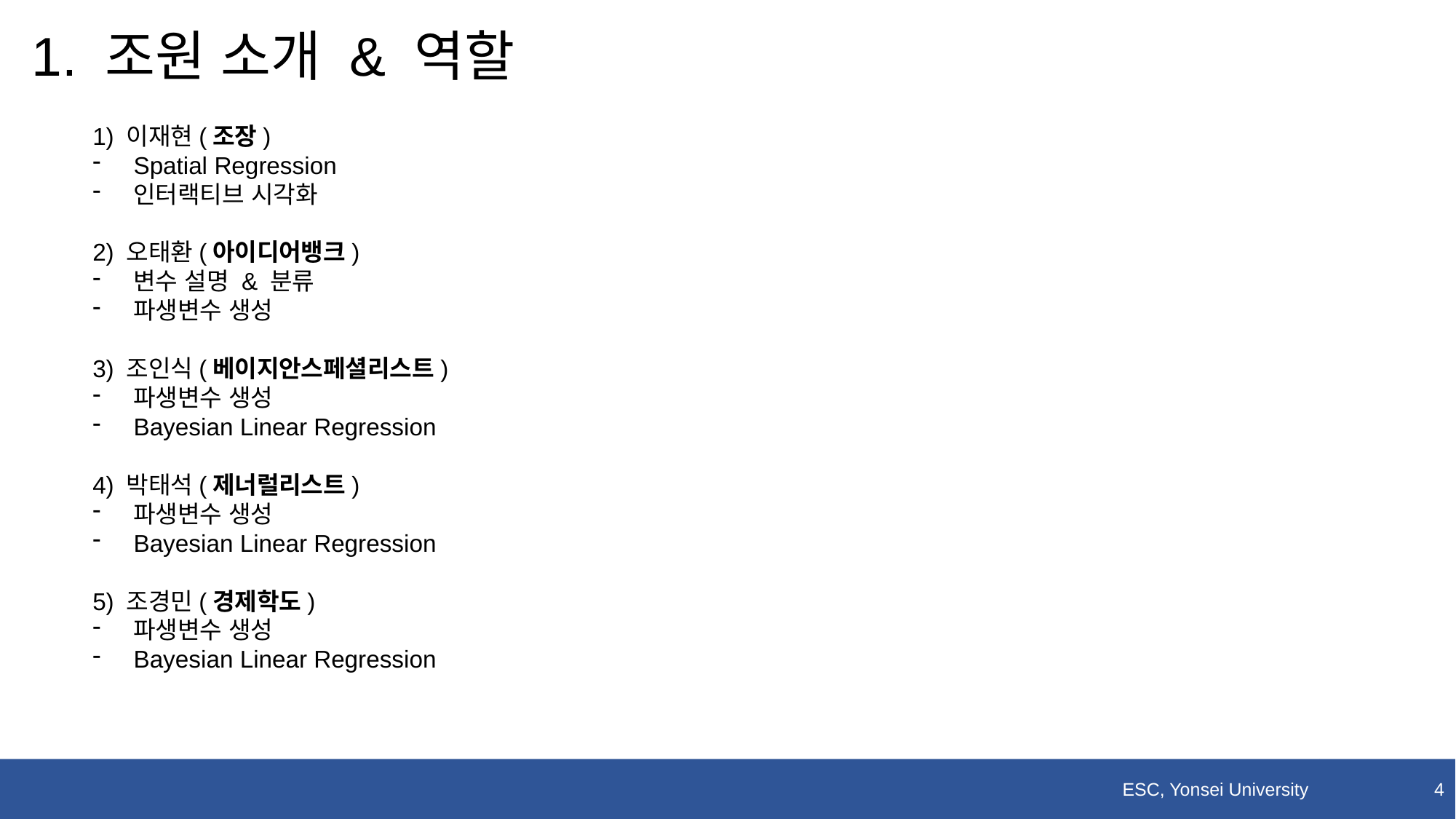

# 1. 조원 소개 & 역할
1) 이재현(조장)
Spatial Regression
인터랙티브 시각화

2) 오태환(아이디어뱅크)
변수 설명 & 분류
파생변수 생성

3) 조인식(베이지안스페셜리스트)
파생변수 생성
Bayesian Linear Regression

4) 박태석(제너럴리스트)
파생변수 생성
Bayesian Linear Regression

5) 조경민(경제학도)
파생변수 생성
Bayesian Linear Regression
ESC, Yonsei University
4